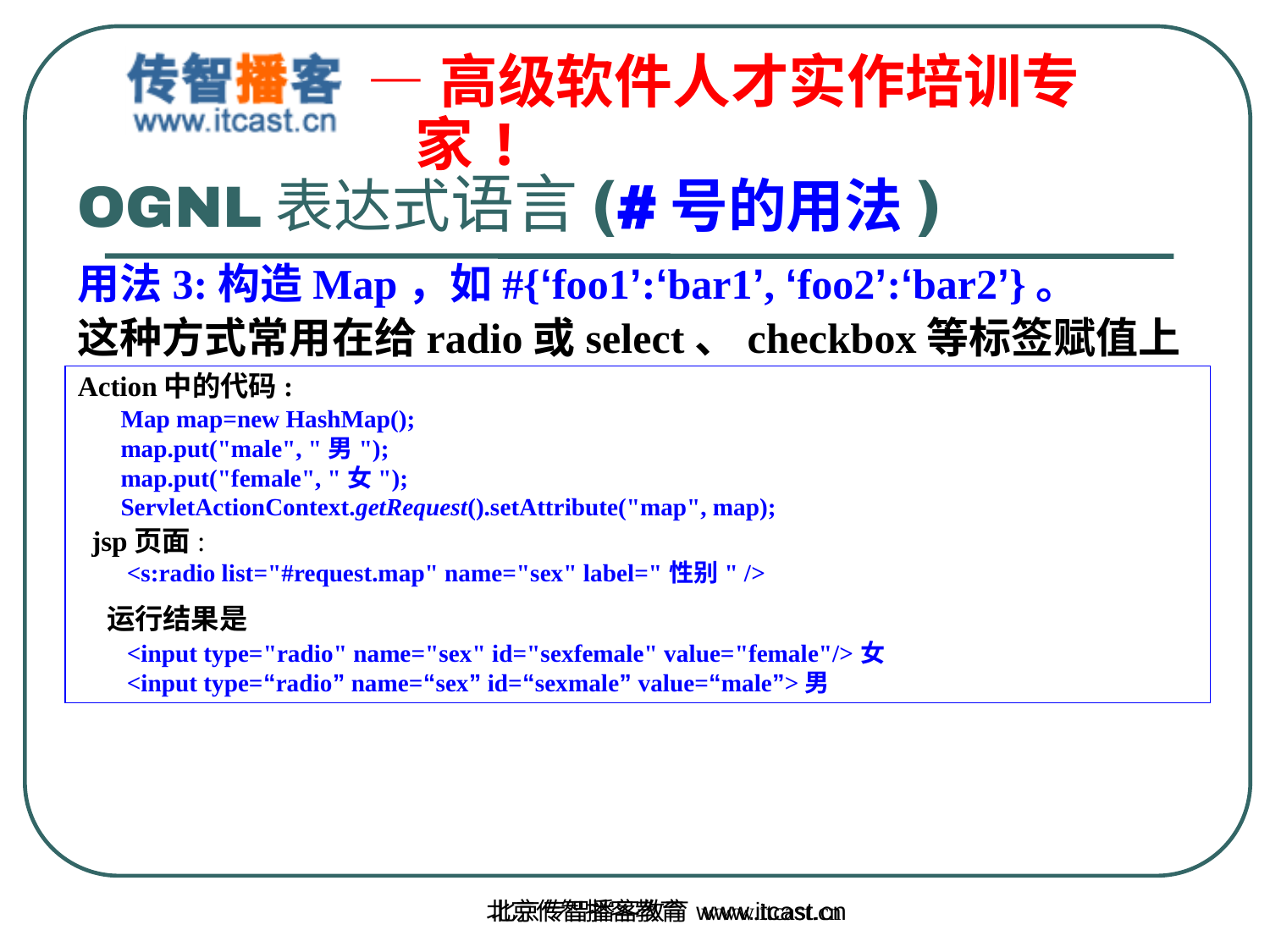

OGNL表达式语言(#号的用法)
用法3:构造Map，如#{‘foo1’:‘bar1’, ‘foo2’:‘bar2’}。
这种方式常用在给radio或select、checkbox等标签赋值上
Action中的代码:
       Map map=new HashMap();
       map.put("male", "男");
       map.put("female", "女");
       ServletActionContext.getRequest().setAttribute("map", map);
  jsp页面:
        <s:radio list="#request.map" name="sex" label="性别" />
  运行结果是
        <input type="radio" name="sex" id="sexfemale" value="female"/>女
        <input type=“radio” name=“sex” id=“sexmale” value=“male”>男
北京传智播客教育 www.itcast.cn
北京传智播客教育 www.itcast.cn